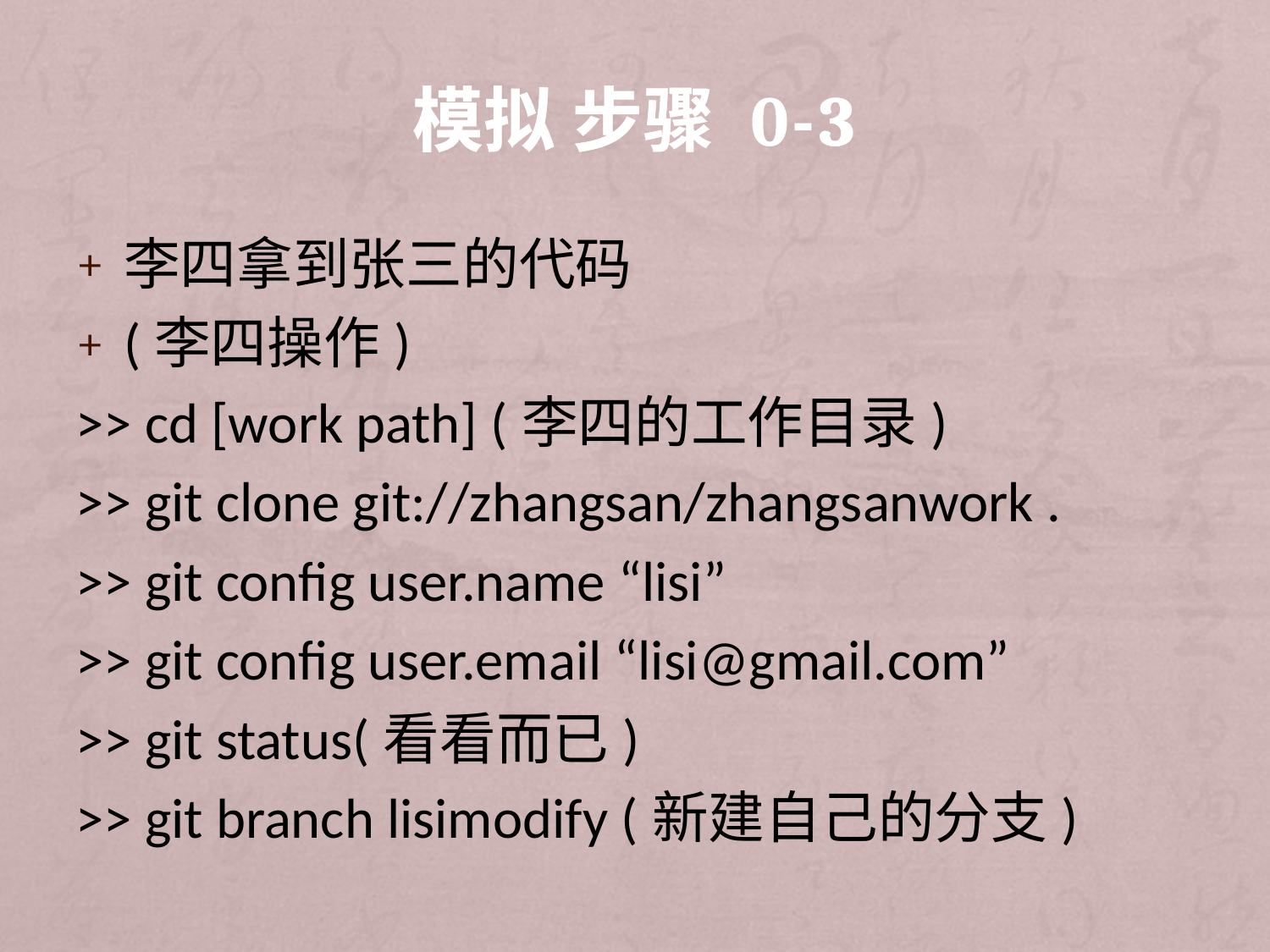

# 模拟 步骤 0-3
李四拿到张三的代码
(李四操作)
>> cd [work path] (李四的工作目录)
>> git clone git://zhangsan/zhangsanwork .
>> git config user.name “lisi”
>> git config user.email “lisi@gmail.com”
>> git status(看看而已)
>> git branch lisimodify (新建自己的分支)